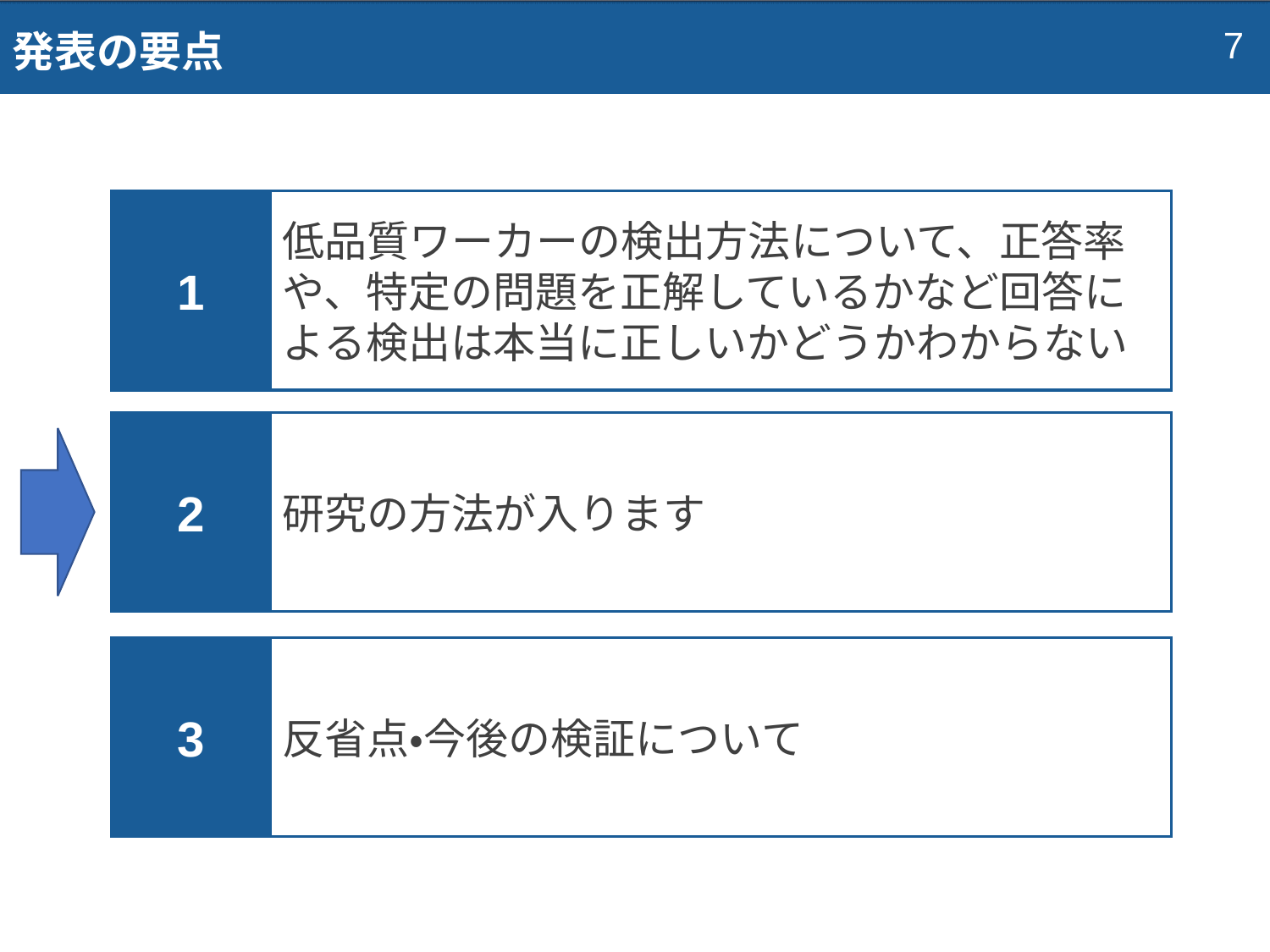

発表の要点
7
1
低品質ワーカーの検出方法について、正答率や、特定の問題を正解しているかなど回答による検出は本当に正しいかどうかわからない
2
研究の方法が入ります

3
反省点・今後の検証について